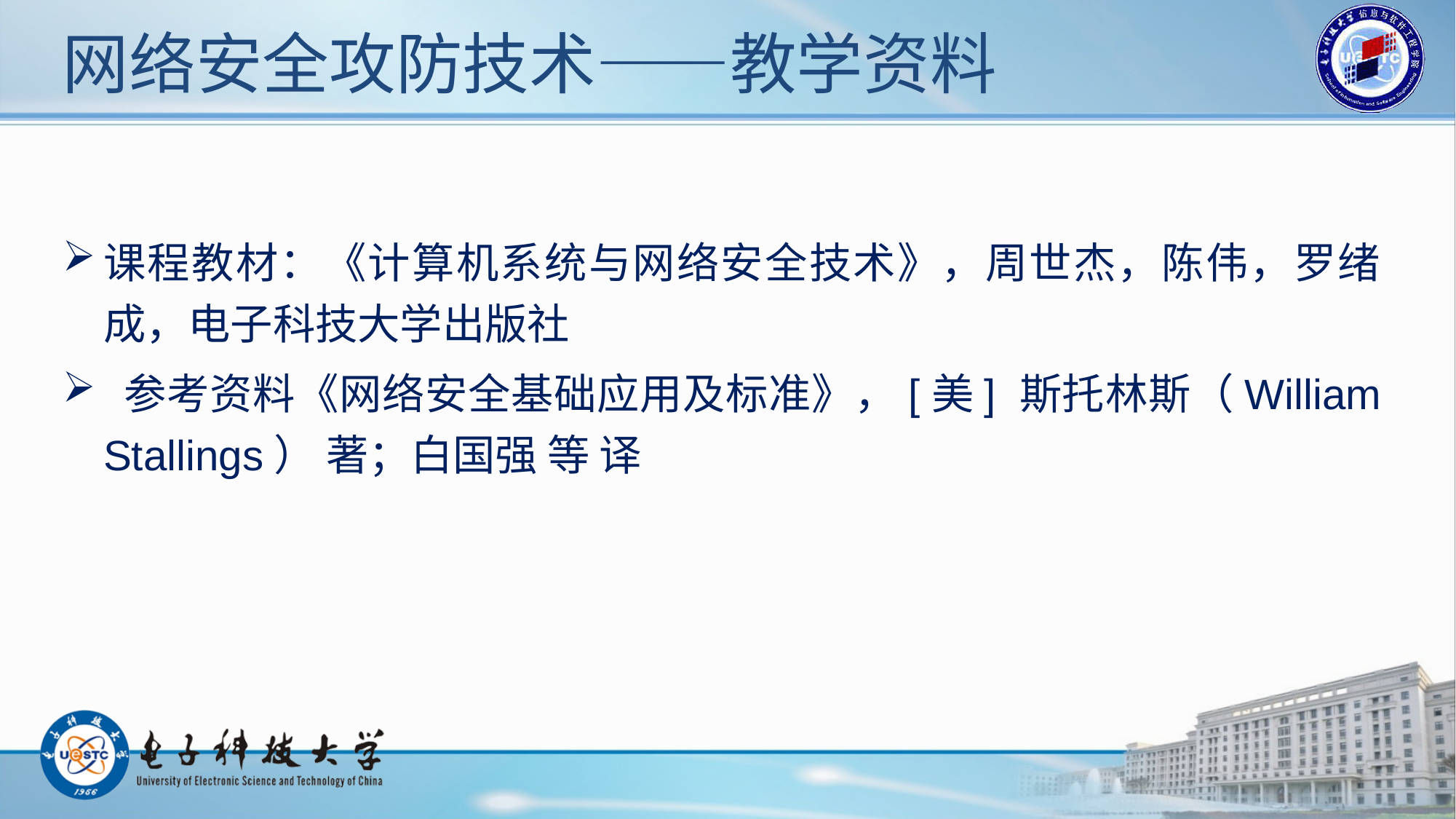

# 网络安全攻防技术——教学资料
课程教材：《计算机系统与网络安全技术》，周世杰，陈伟，罗绪成，电子科技大学出版社
 参考资料《网络安全基础应用及标准》，[美] 斯托林斯（William Stallings） 著；白国强 等 译